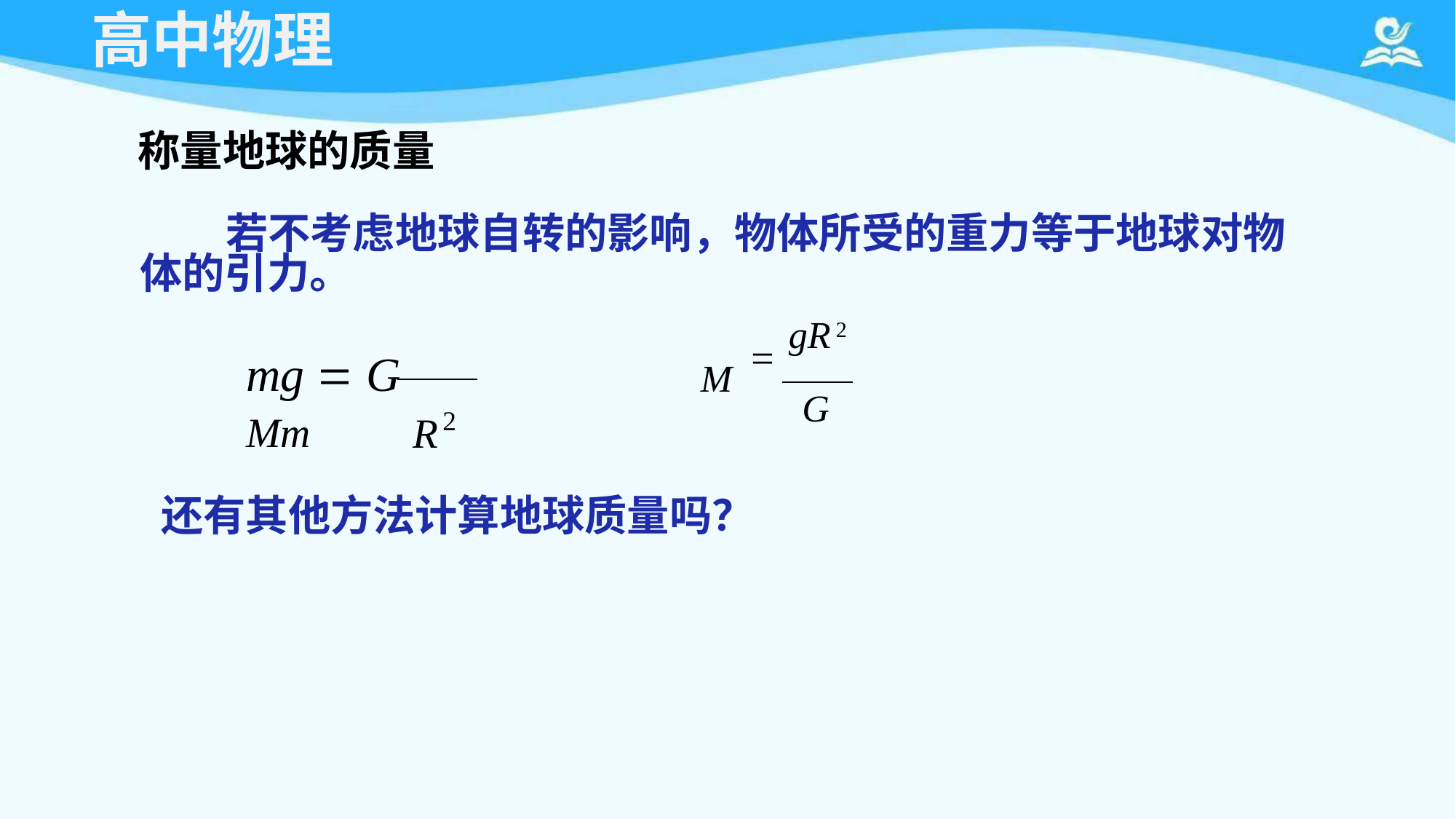

# 高中物理
称量地球的质量

若不考虑地球自转的影响，物体所受的重力等于地球对物 体的引力。
2
=	gR
mg = G Mm
M
R2

G
还有其他方法计算地球质量吗？